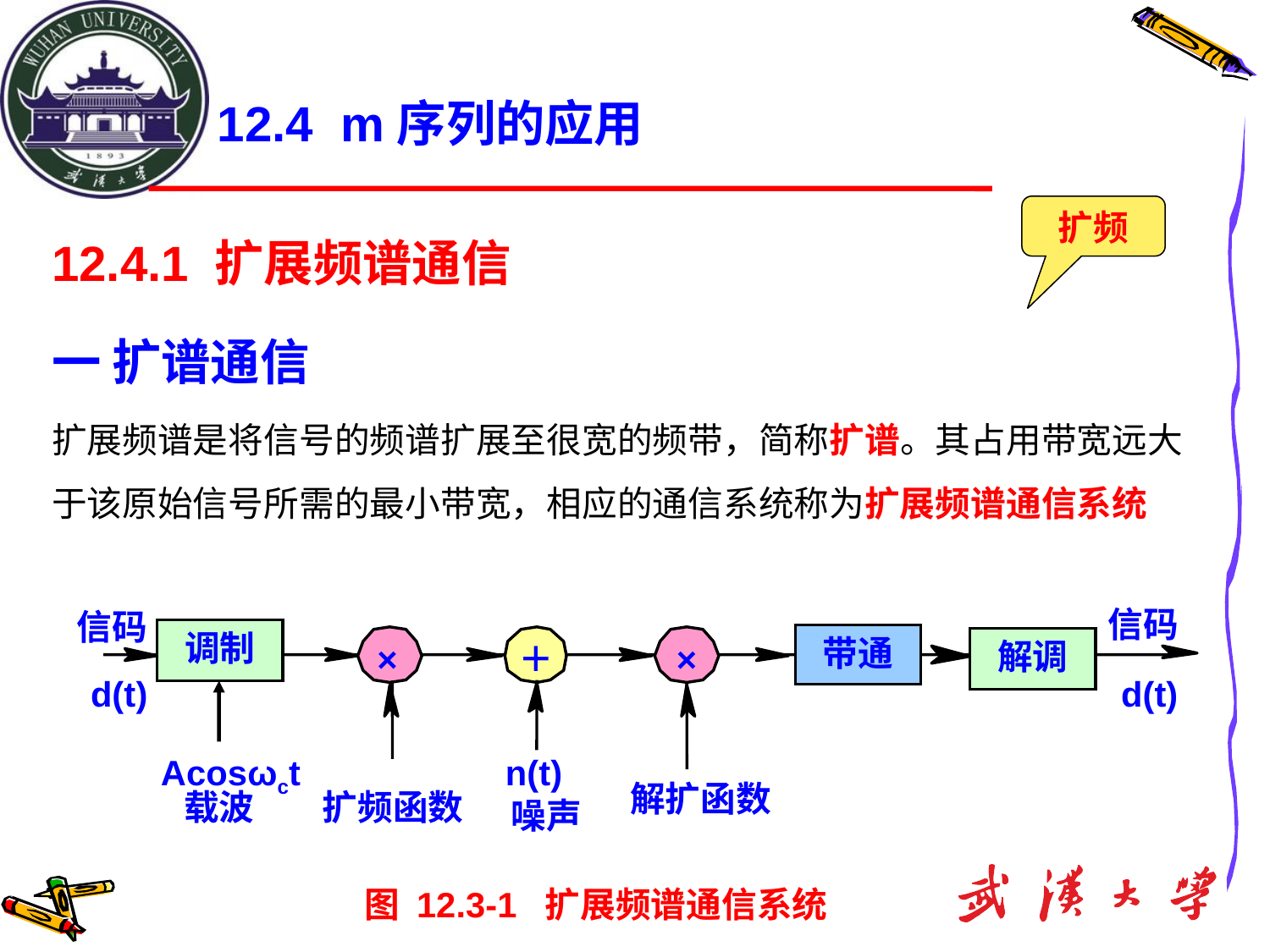

12.4  m序列的应用
12.4.1 扩展频谱通信
一 扩谱通信
扩展频谱是将信号的频谱扩展至很宽的频带，简称扩谱。其占用带宽远大于该原始信号所需的最小带宽，相应的通信系统称为扩展频谱通信系统
扩频

信码
信码
调制
带通

解调
×
＋
×

d(t)
d(t)

Acosωct
n(t)
解扩函数
载波
扩频函数
噪声
图 12.3-1  扩展频谱通信系统